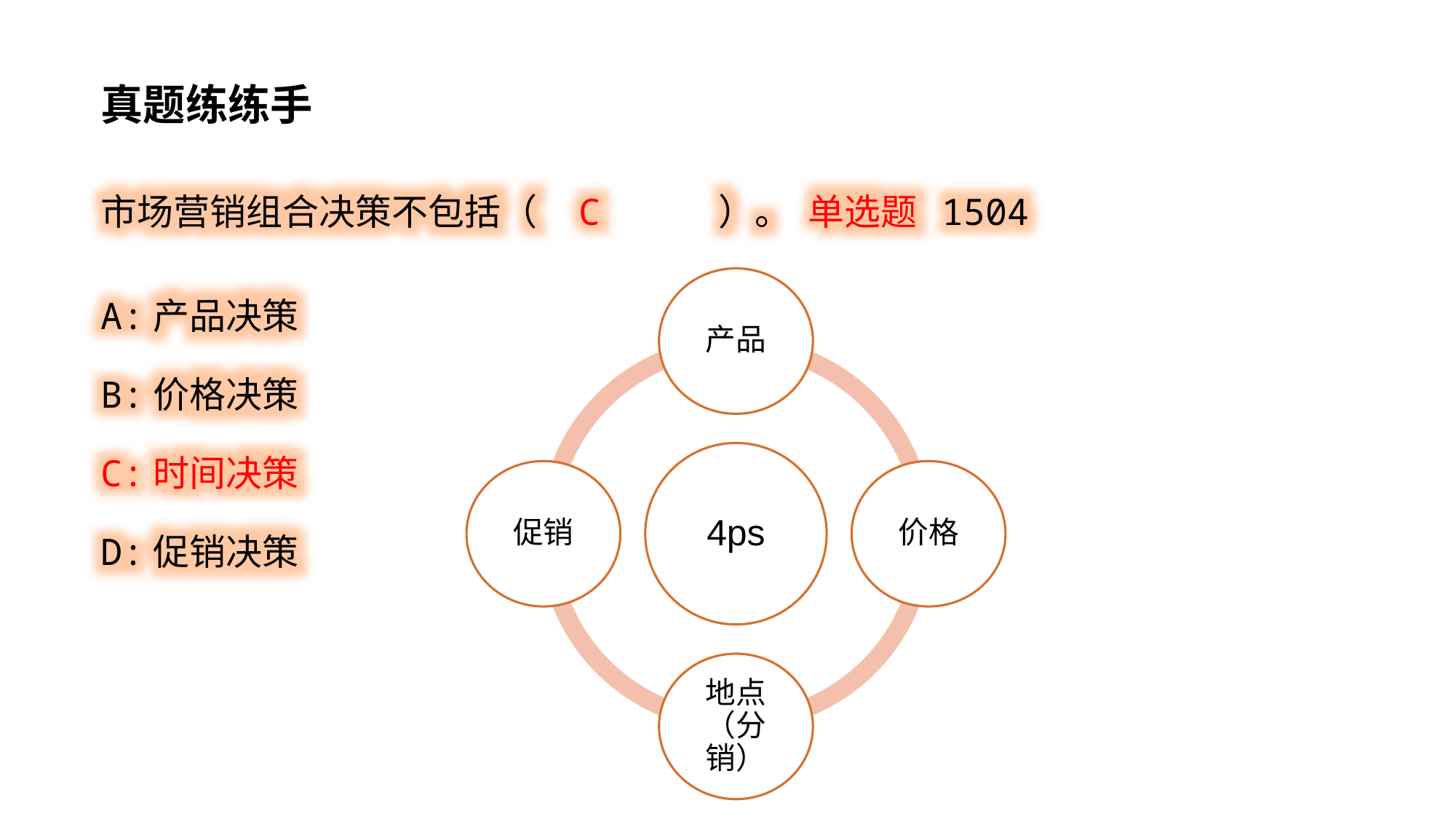

真题练练手
市场营销组合决策不包括（    C     ）。  单选题  1504

A:产品决策

B:价格决策

C:时间决策

D:促销决策

4ps
产品
价格
地点（分销）
促销